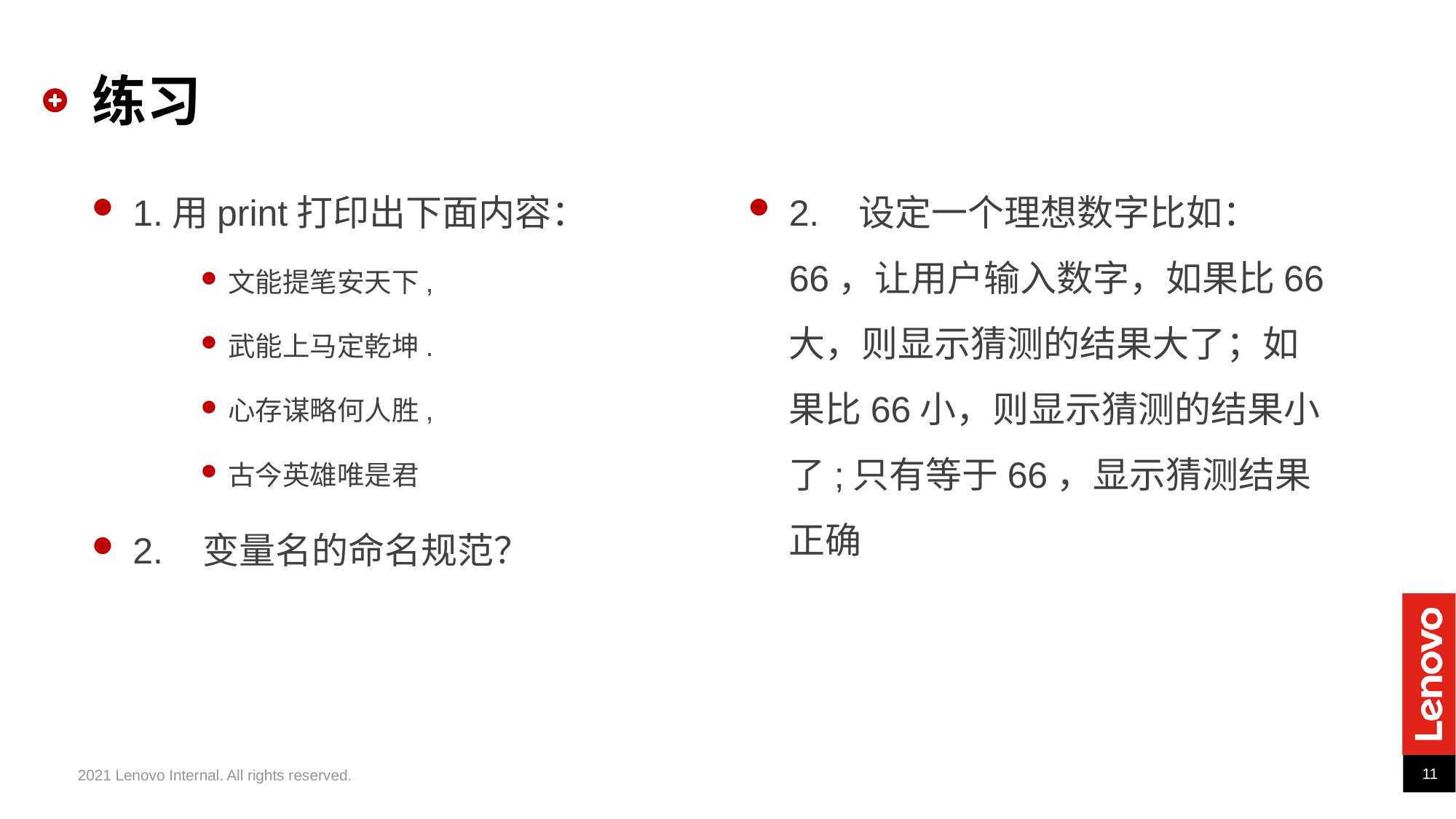

# 练习
1.用print打印出下面内容：
⽂能提笔安天下,
武能上⻢定乾坤.
⼼存谋略何⼈胜,
古今英雄唯是君
2.   变量名的命名规范？
2.   设定一个理想数字比如：66，让用户输入数字，如果比66大，则显示猜测的结果大了；如果比66小，则显示猜测的结果小了;只有等于66，显示猜测结果正确